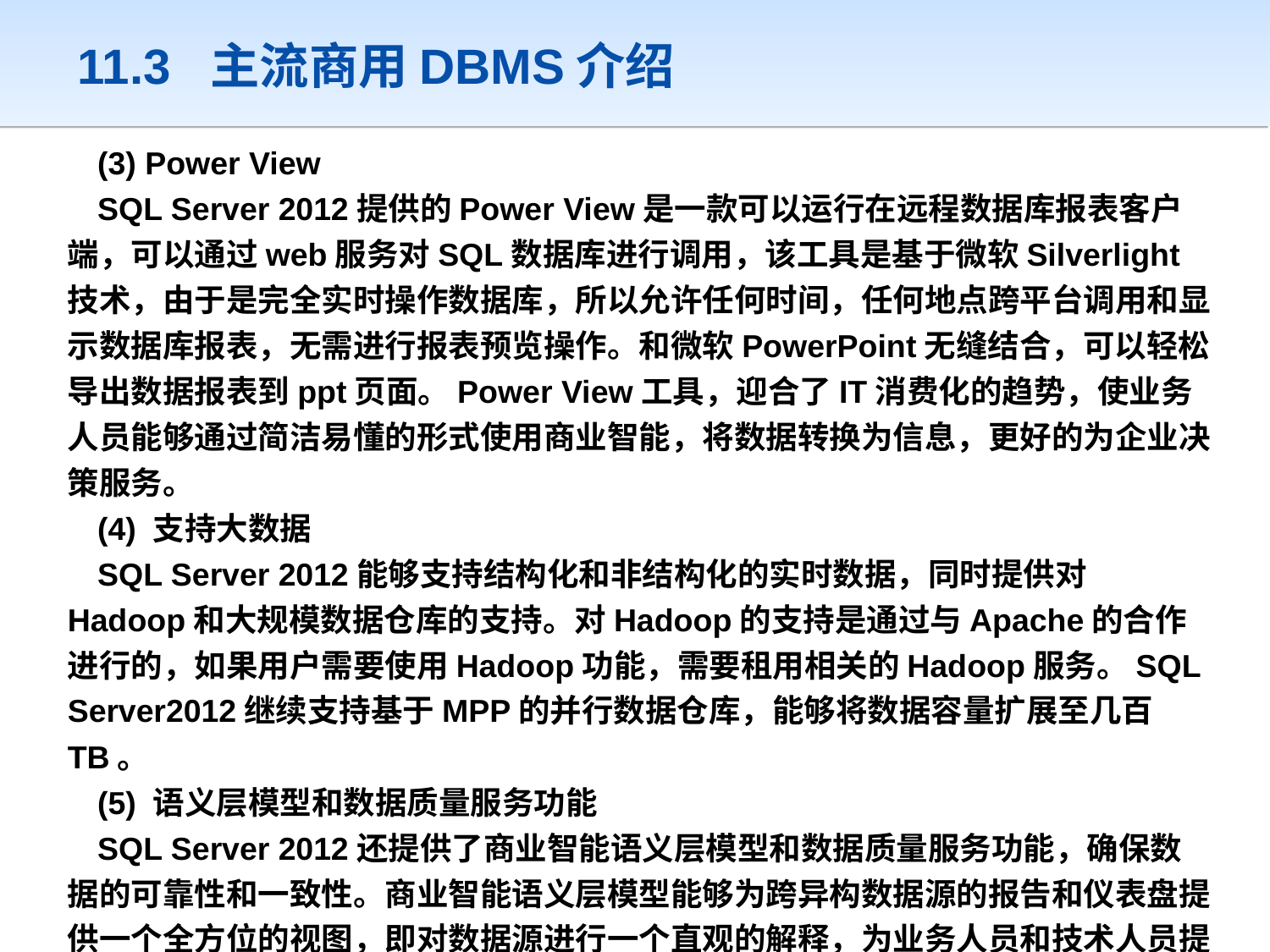

# 11.3  主流商用DBMS介绍
(3) Power View
SQL Server 2012提供的Power View是一款可以运行在远程数据库报表客户端，可以通过web服务对SQL数据库进行调用，该工具是基于微软Silverlight技术，由于是完全实时操作数据库，所以允许任何时间，任何地点跨平台调用和显示数据库报表，无需进行报表预览操作。和微软PowerPoint无缝结合，可以轻松导出数据报表到ppt页面。Power View工具，迎合了IT消费化的趋势，使业务人员能够通过简洁易懂的形式使用商业智能，将数据转换为信息，更好的为企业决策服务。
(4) 支持大数据
SQL Server 2012能够支持结构化和非结构化的实时数据，同时提供对Hadoop和大规模数据仓库的支持。对Hadoop的支持是通过与Apache的合作进行的，如果用户需要使用Hadoop功能，需要租用相关的Hadoop服务。SQL Server2012继续支持基于MPP的并行数据仓库，能够将数据容量扩展至几百TB。
(5) 语义层模型和数据质量服务功能
SQL Server 2012还提供了商业智能语义层模型和数据质量服务功能，确保数据的可靠性和一致性。商业智能语义层模型能够为跨异构数据源的报告和仪表盘提供一个全方位的视图，即对数据源进行一个直观的解释，为业务人员和技术人员提供一个中间层，使业务人员提高自服务的能力。数据质量服务是在数据插入时进行基于知识库的检查，最大程度避免错误的信息进入数据库。